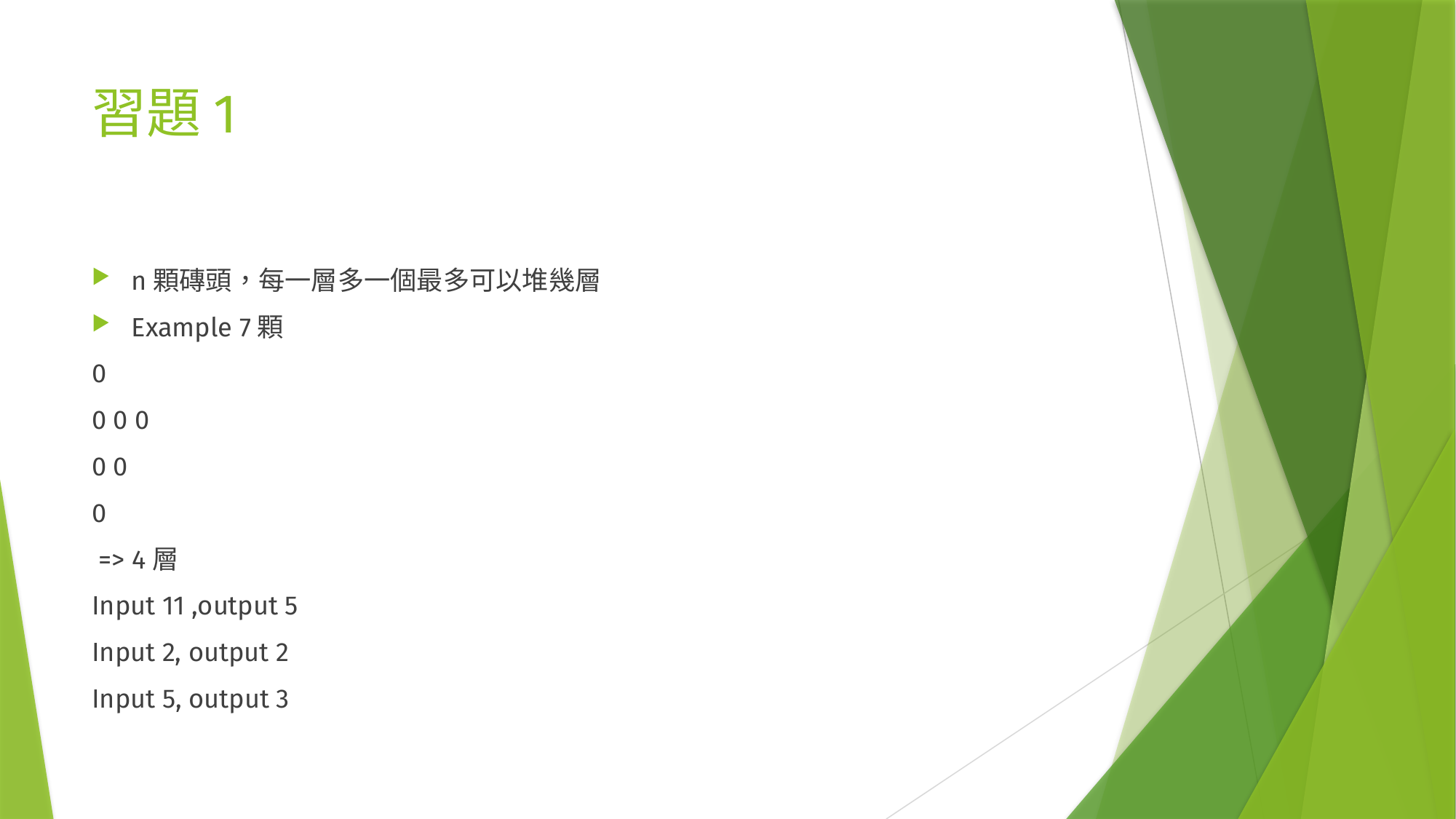

# 習題1
n顆磚頭，每一層多一個最多可以堆幾層
Example 7顆
0
0 0 0
0 0
0
 => 4層
Input 11 ,output 5
Input 2, output 2
Input 5, output 3